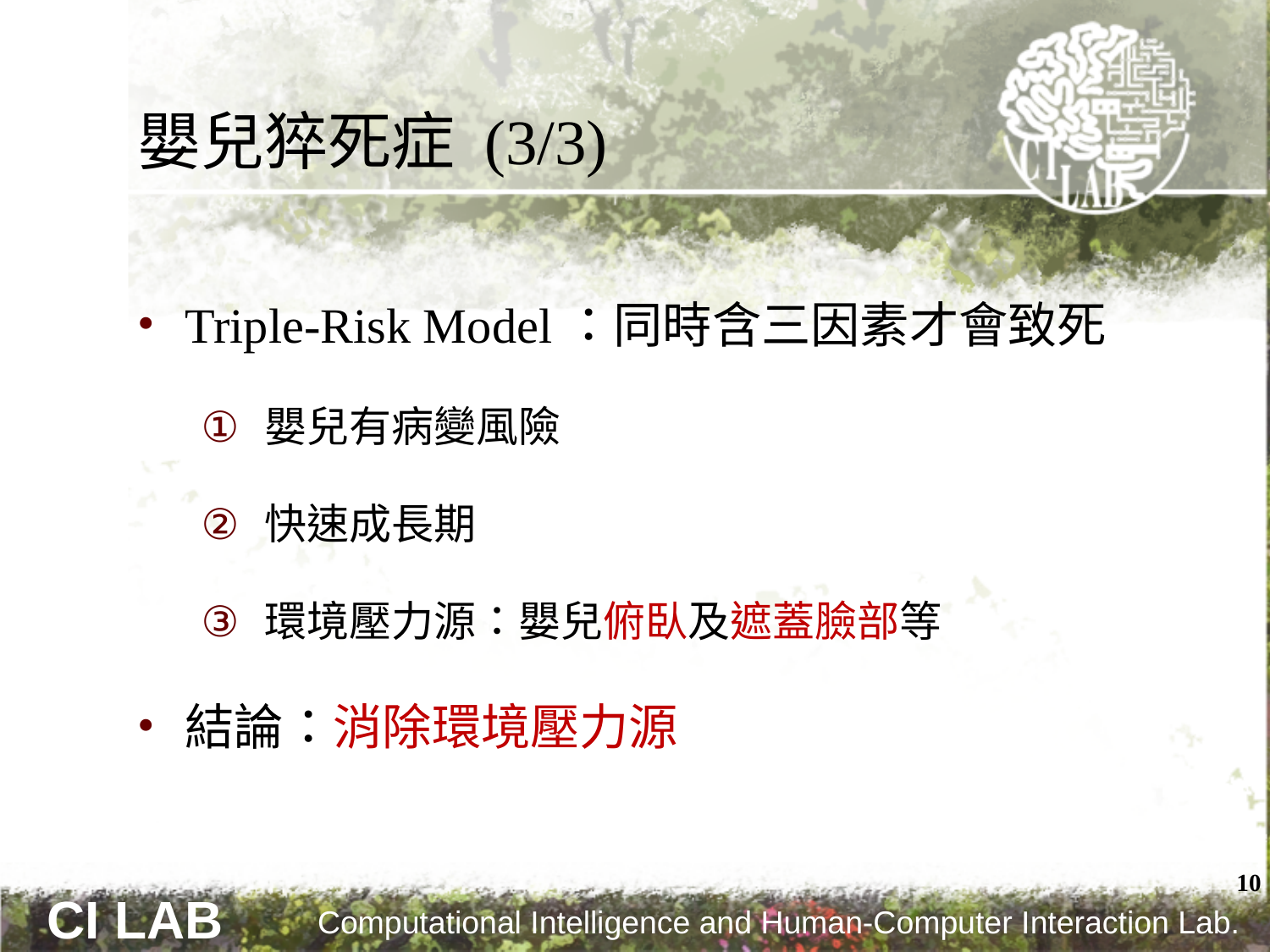

# 嬰兒猝死症 (3/3)
Triple-Risk Model：同時含三因素才會致死
嬰兒有病變風險
快速成長期
環境壓力源：嬰兒俯臥及遮蓋臉部等
結論：消除環境壓力源
10